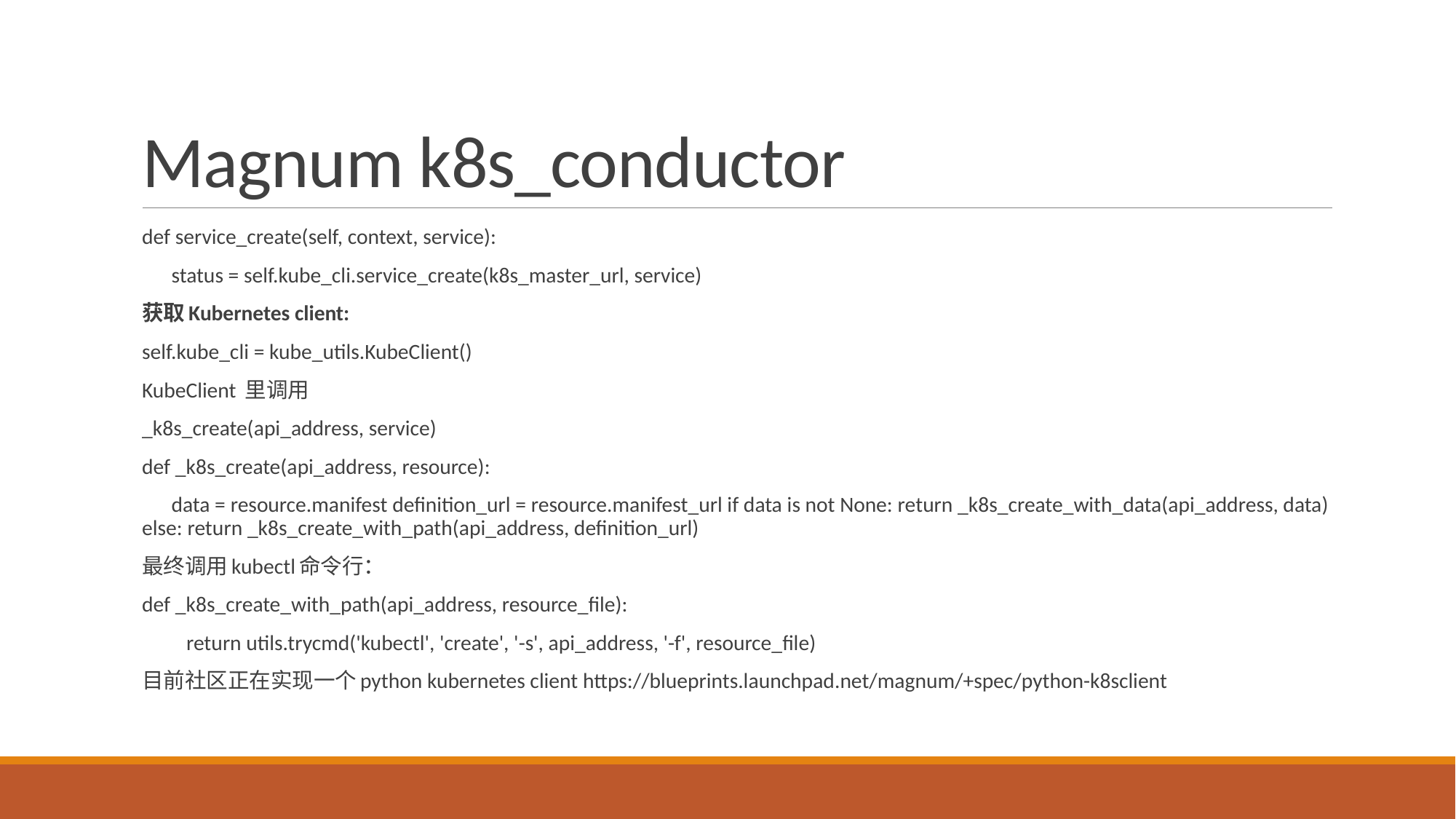

# Magnum k8s_conductor
def service_create(self, context, service):
      status = self.kube_cli.service_create(k8s_master_url, service)
获取Kubernetes client:
self.kube_cli = kube_utils.KubeClient()
KubeClient 里调用
_k8s_create(api_address, service)
def _k8s_create(api_address, resource):
      data = resource.manifest definition_url = resource.manifest_url if data is not None: return _k8s_create_with_data(api_address, data) else: return _k8s_create_with_path(api_address, definition_url)
最终调用kubectl命令行：
def _k8s_create_with_path(api_address, resource_file):
         return utils.trycmd('kubectl', 'create', '-s', api_address, '-f', resource_file)
目前社区正在实现一个python kubernetes client https://blueprints.launchpad.net/magnum/+spec/python-k8sclient